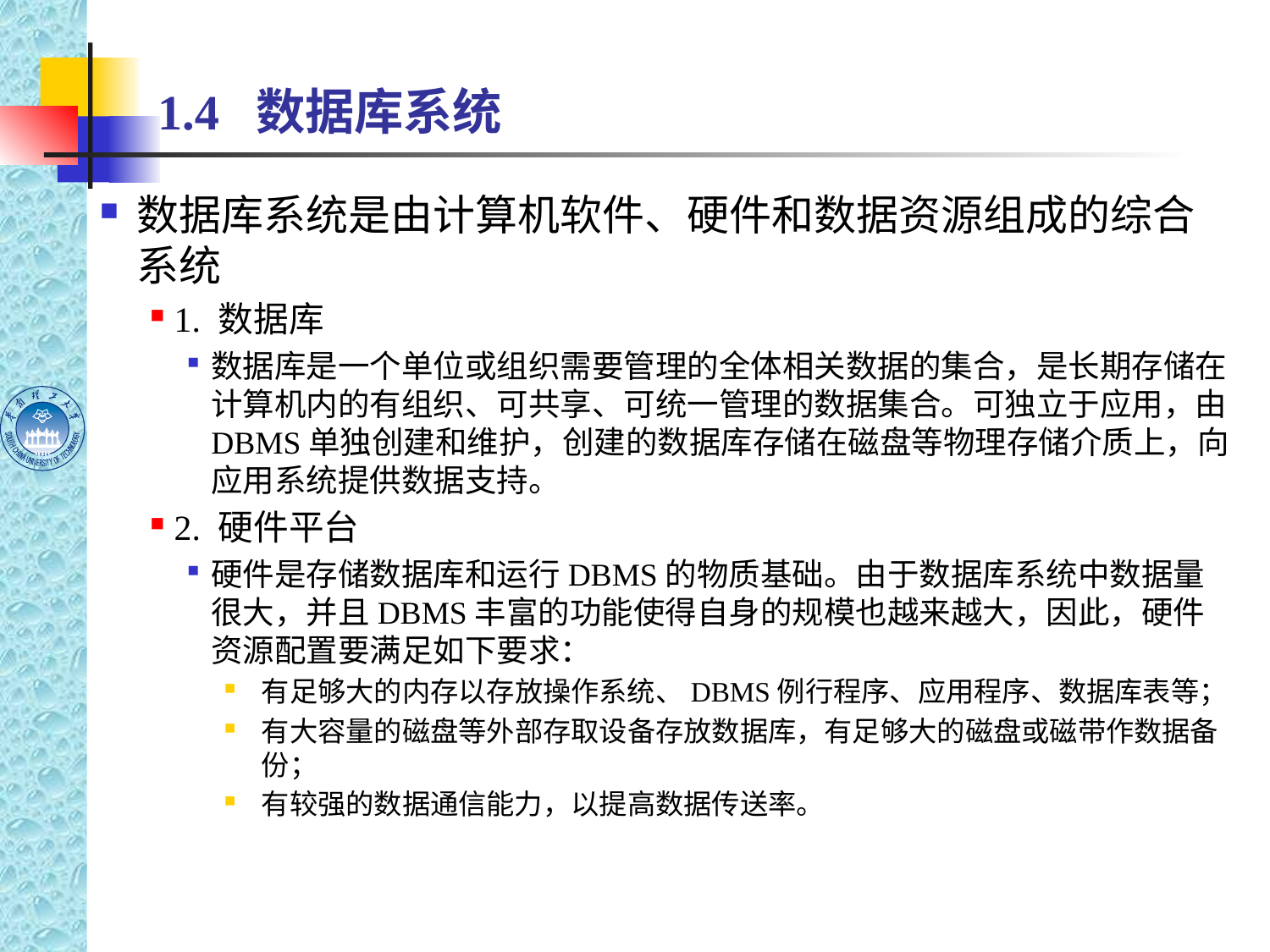

# 1.4  数据库系统
数据库系统是由计算机软件、硬件和数据资源组成的综合系统
1. 数据库
数据库是一个单位或组织需要管理的全体相关数据的集合，是长期存储在计算机内的有组织、可共享、可统一管理的数据集合。可独立于应用，由DBMS单独创建和维护，创建的数据库存储在磁盘等物理存储介质上，向应用系统提供数据支持。
2. 硬件平台
硬件是存储数据库和运行DBMS的物质基础。由于数据库系统中数据量很大，并且DBMS丰富的功能使得自身的规模也越来越大，因此，硬件资源配置要满足如下要求：
有足够大的内存以存放操作系统、DBMS例行程序、应用程序、数据库表等；
有大容量的磁盘等外部存取设备存放数据库，有足够大的磁盘或磁带作数据备份；
有较强的数据通信能力，以提高数据传送率。